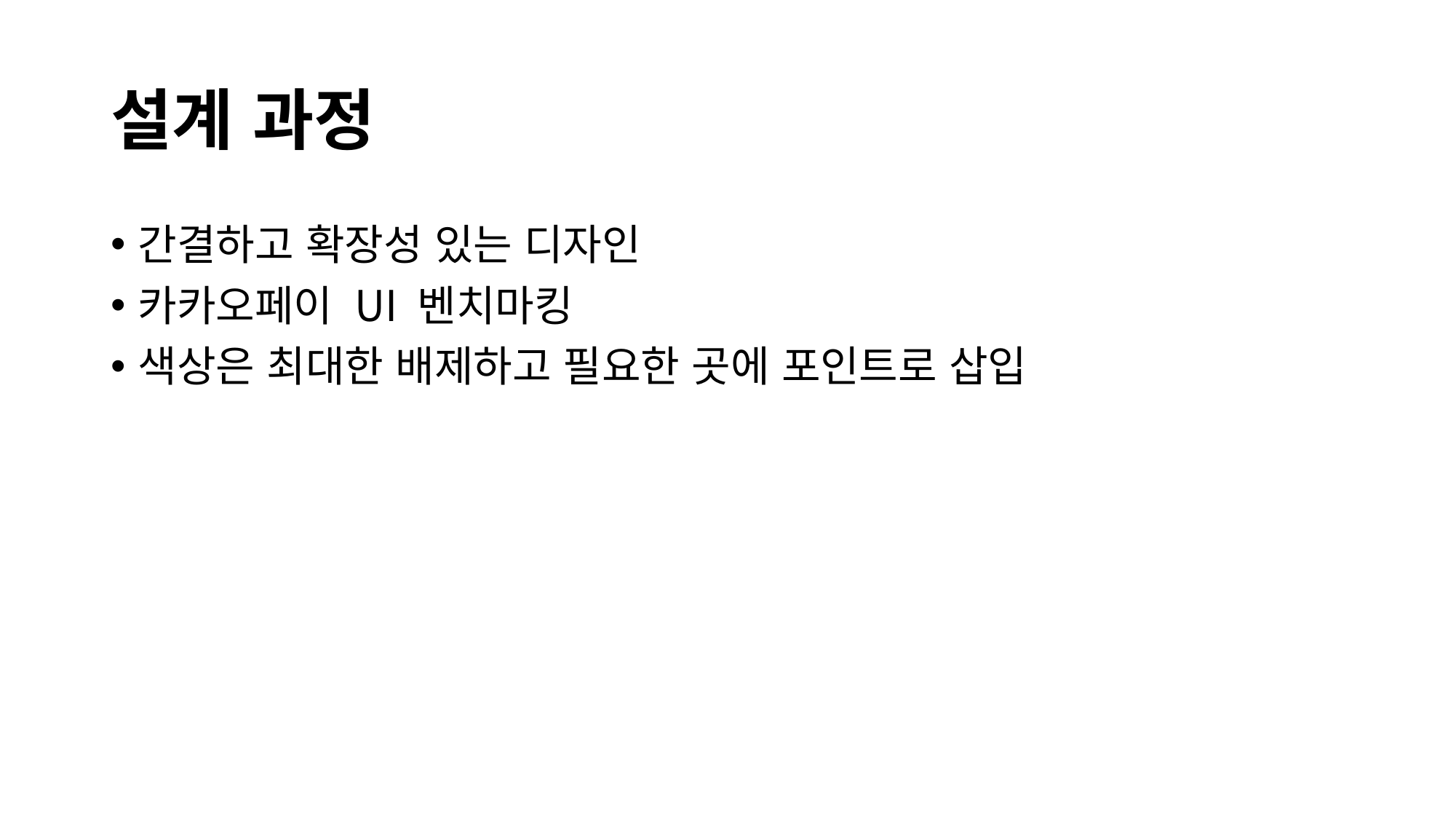

# 설계 과정
간결하고 확장성 있는 디자인
카카오페이 UI 벤치마킹
색상은 최대한 배제하고 필요한 곳에 포인트로 삽입